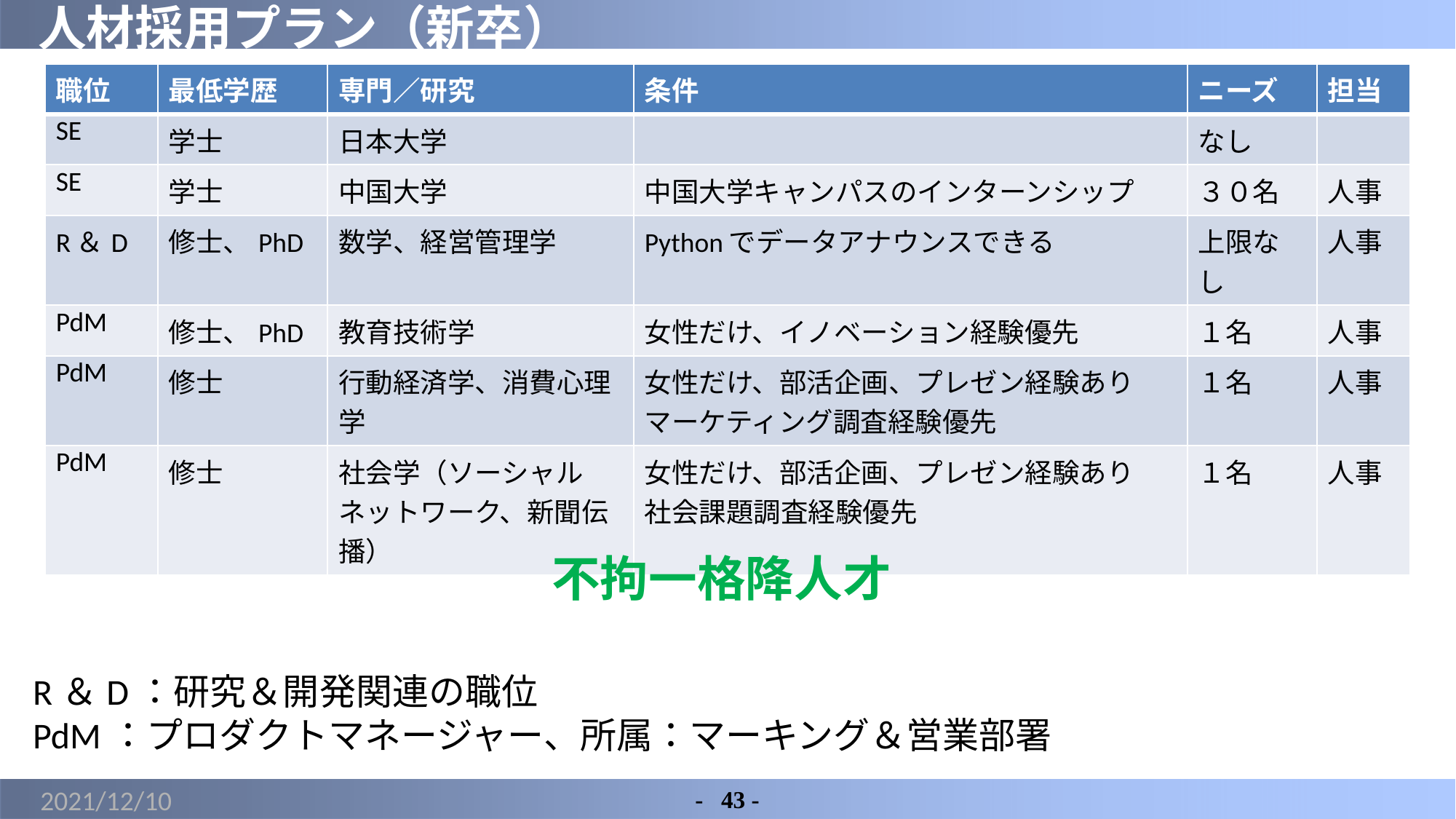

# 人材採用プラン（新卒）
| 職位 | 最低学歴 | 専門／研究 | 条件 | ニーズ | 担当 |
| --- | --- | --- | --- | --- | --- |
| SE | 学士 | 日本大学 |  | なし |  |
| SE | 学士 | 中国大学 | 中国大学キャンパスのインターンシップ | ３０名 | 人事 |
| R＆D | 修士、PhD | 数学、経営管理学 | Pythonでデータアナウンスできる | 上限なし | 人事 |
| PdM | 修士、PhD | 教育技術学 | 女性だけ、イノベーション経験優先 | １名 | 人事 |
| PdM | 修士 | 行動経済学、消費心理学 | 女性だけ、部活企画、プレゼン経験あり マーケティング調査経験優先 | １名 | 人事 |
| PdM | 修士 | 社会学（ソーシャルネットワーク、新聞伝播） | 女性だけ、部活企画、プレゼン経験あり 社会課題調査経験優先 | １名 | 人事 |
不拘一格降人才
R＆D：研究＆開発関連の職位
PdM：プロダクトマネージャー、所属：マーキング＆営業部署
2021/12/10
-	43 -